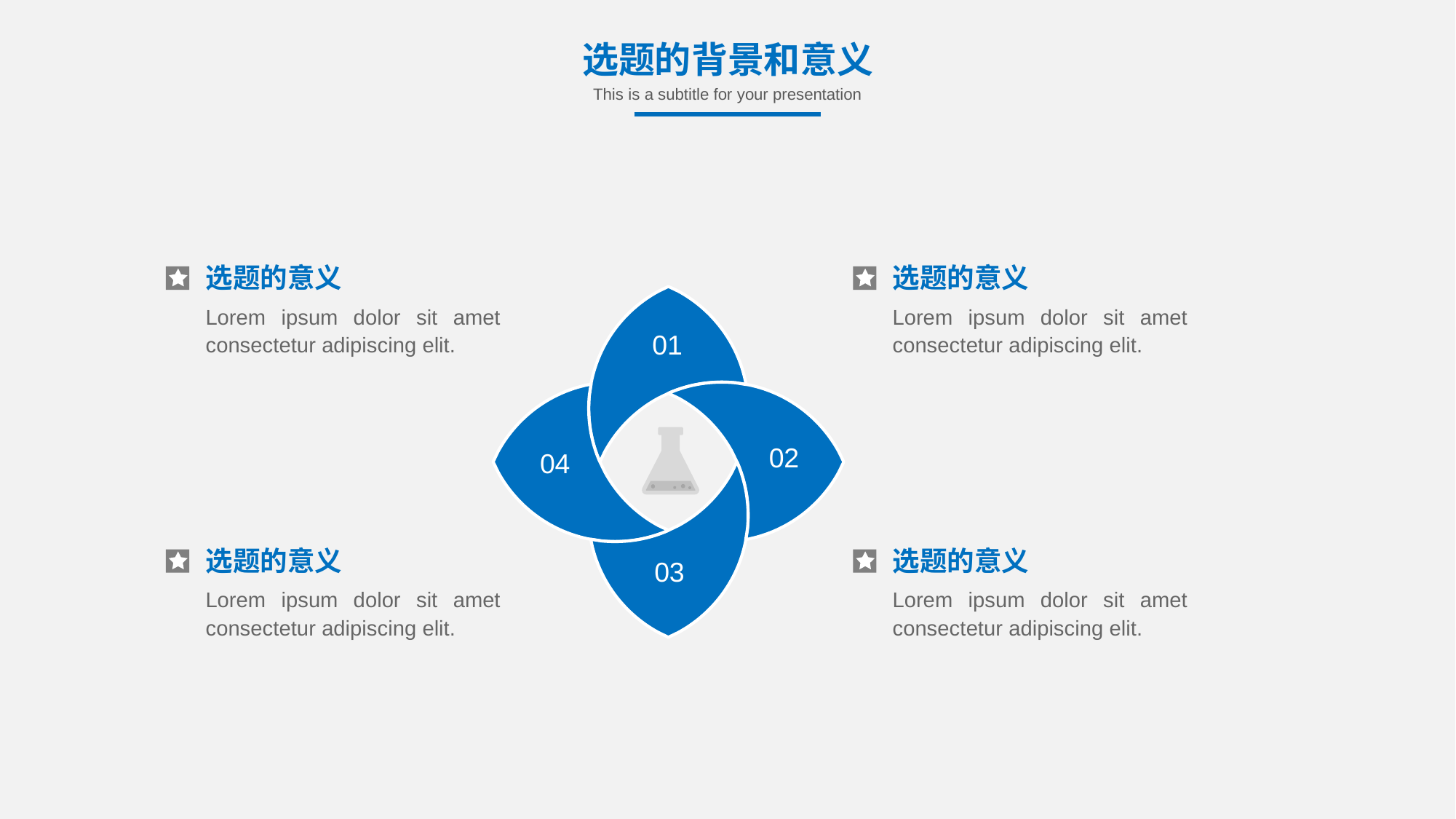

选题的背景和意义
This is a subtitle for your presentation
选题的意义

Lorem ipsum dolor sit amet consectetur adipiscing elit.
选题的意义

Lorem ipsum dolor sit amet consectetur adipiscing elit.
01
02
04

03
选题的意义

Lorem ipsum dolor sit amet consectetur adipiscing elit.
选题的意义

Lorem ipsum dolor sit amet consectetur adipiscing elit.